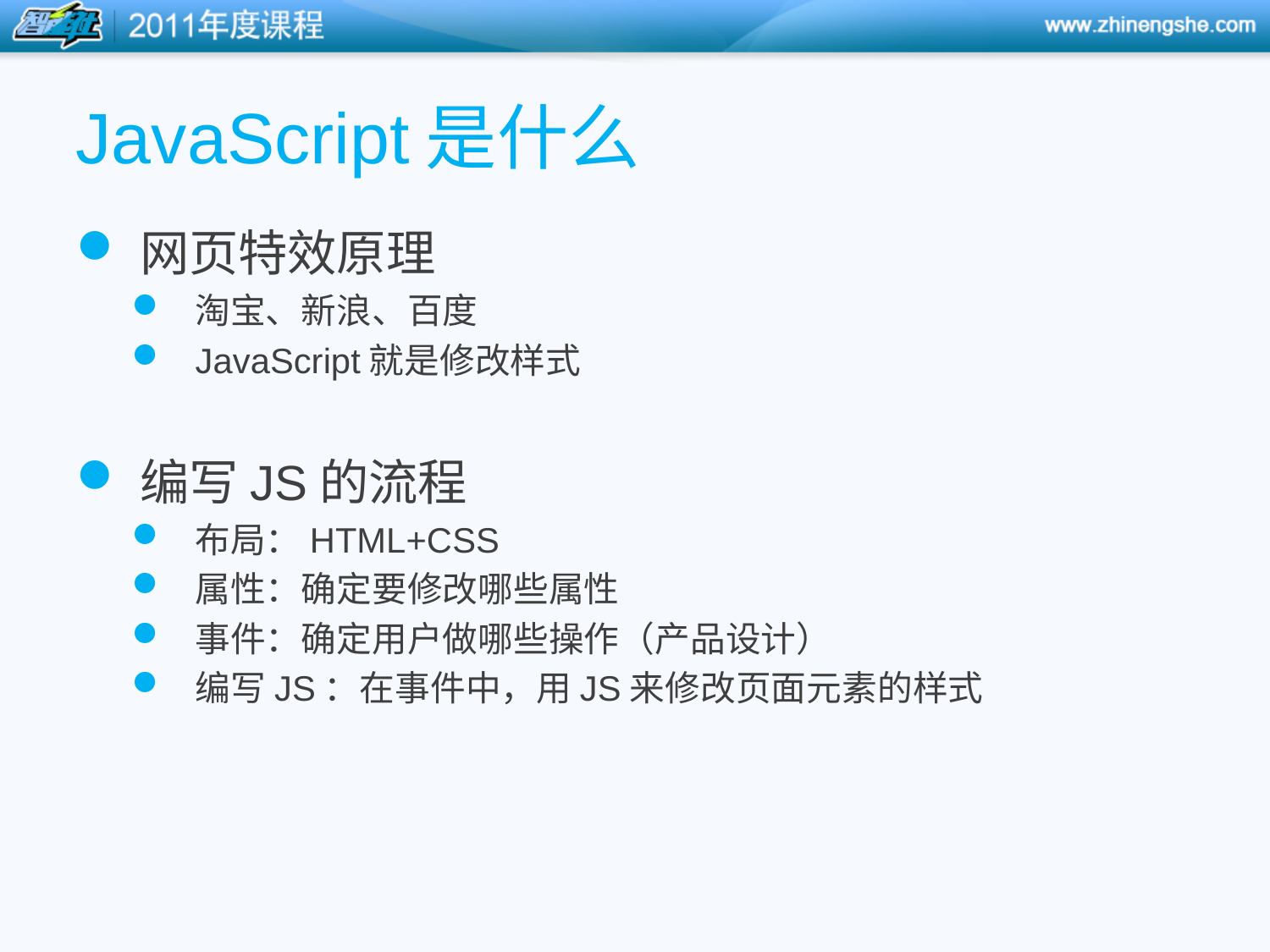

# JavaScript是什么
网页特效原理
淘宝、新浪、百度
JavaScript就是修改样式

编写JS的流程
布局：HTML+CSS
属性：确定要修改哪些属性
事件：确定用户做哪些操作（产品设计）
编写JS：在事件中，用JS来修改页面元素的样式